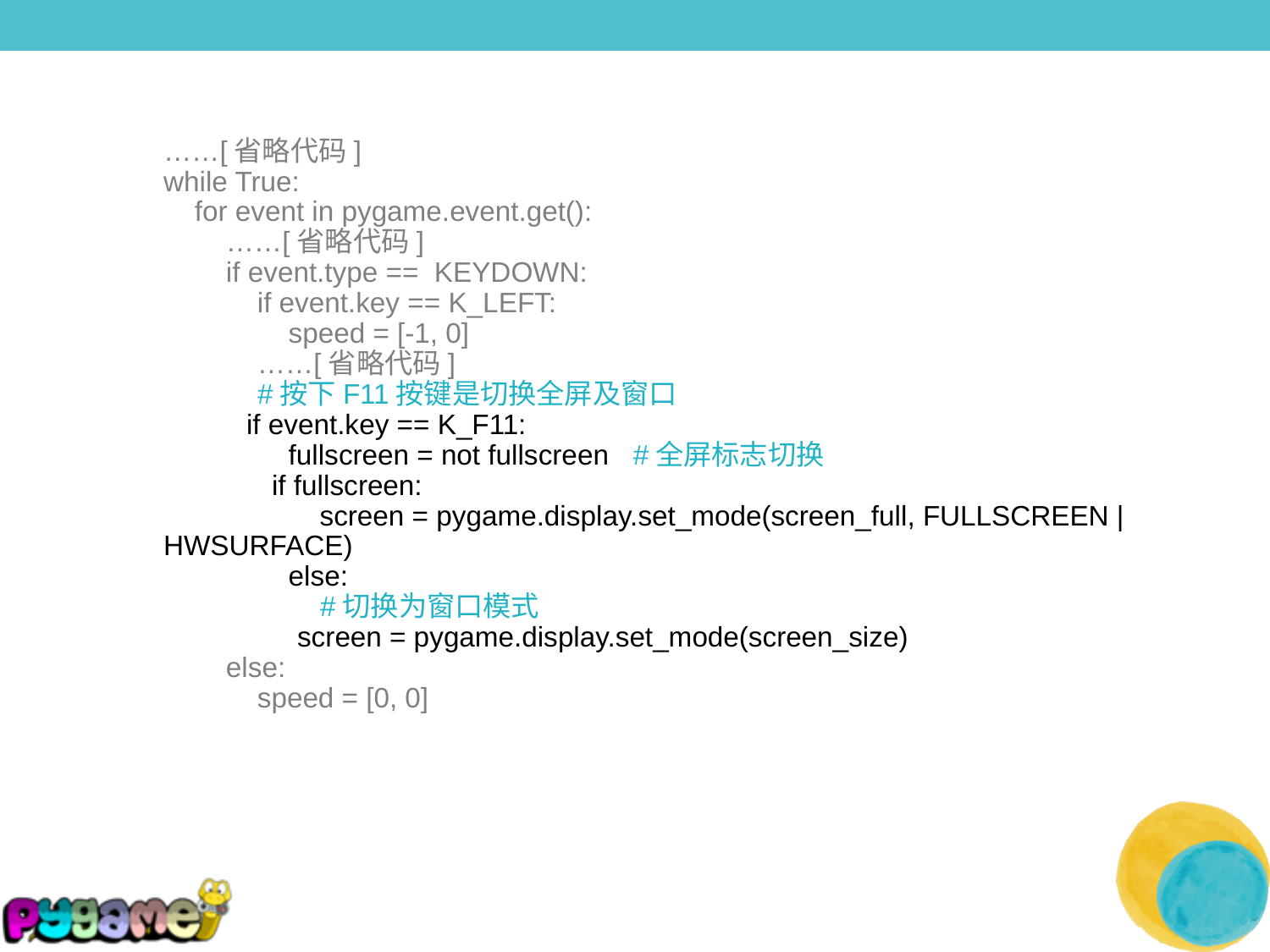

……[省略代码]
while True:
    for event in pygame.event.get():
        ……[省略代码]
        if event.type ==  KEYDOWN:
            if event.key == K_LEFT:
                speed = [-1, 0]
            ……[省略代码]
            #按下F11按键是切换全屏及窗口
            if event.key == K_F11:
                fullscreen = not fullscreen   #全屏标志切换
                if fullscreen:
                    screen = pygame.display.set_mode(screen_full, FULLSCREEN | HWSURFACE)
                else:
                    #切换为窗口模式
                    screen = pygame.display.set_mode(screen_size)
        else:
            speed = [0, 0]